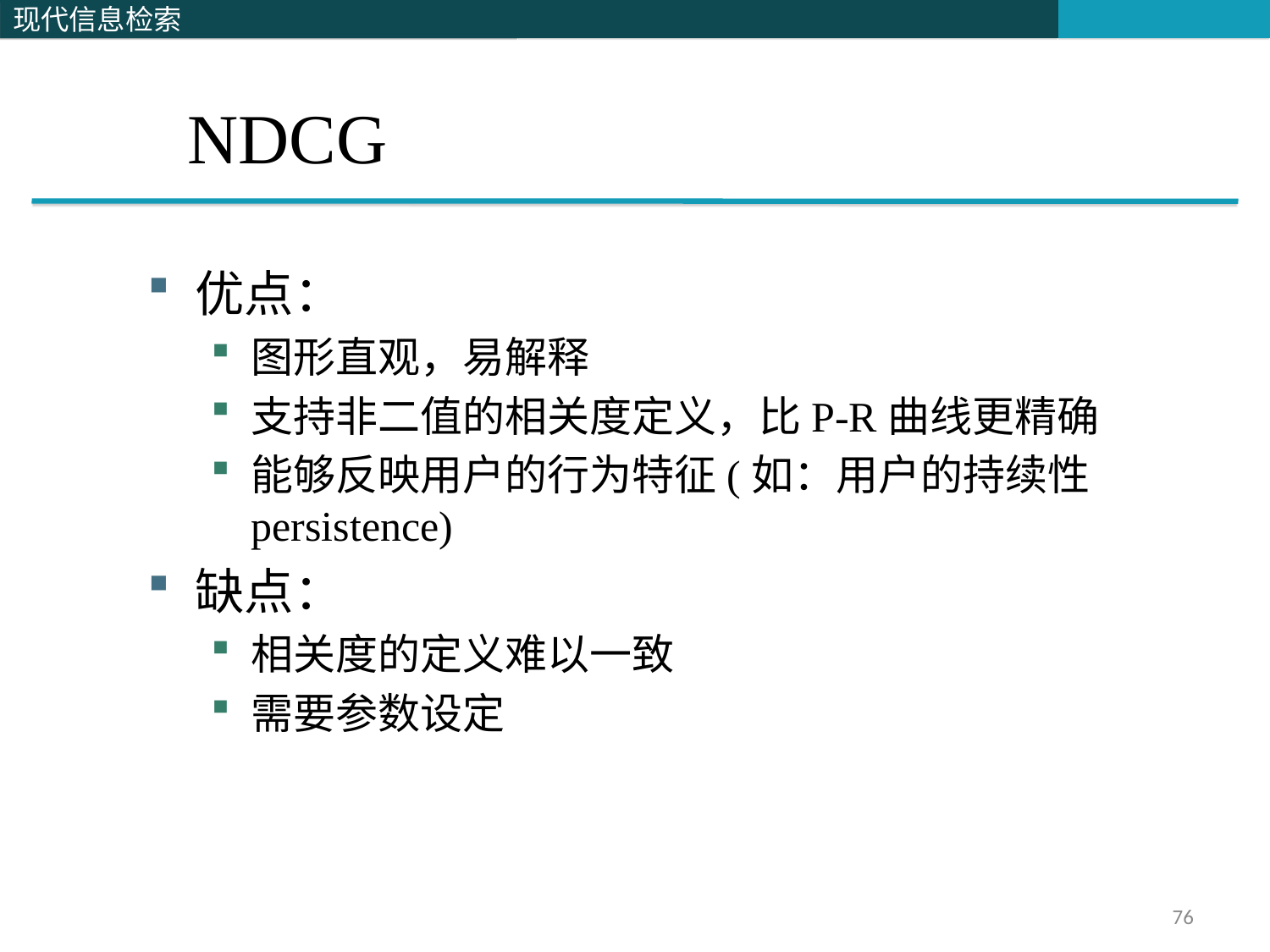

# NDCG
优点：
图形直观，易解释
支持非二值的相关度定义，比P-R曲线更精确
能够反映用户的行为特征(如：用户的持续性persistence)
缺点：
相关度的定义难以一致
需要参数设定

76